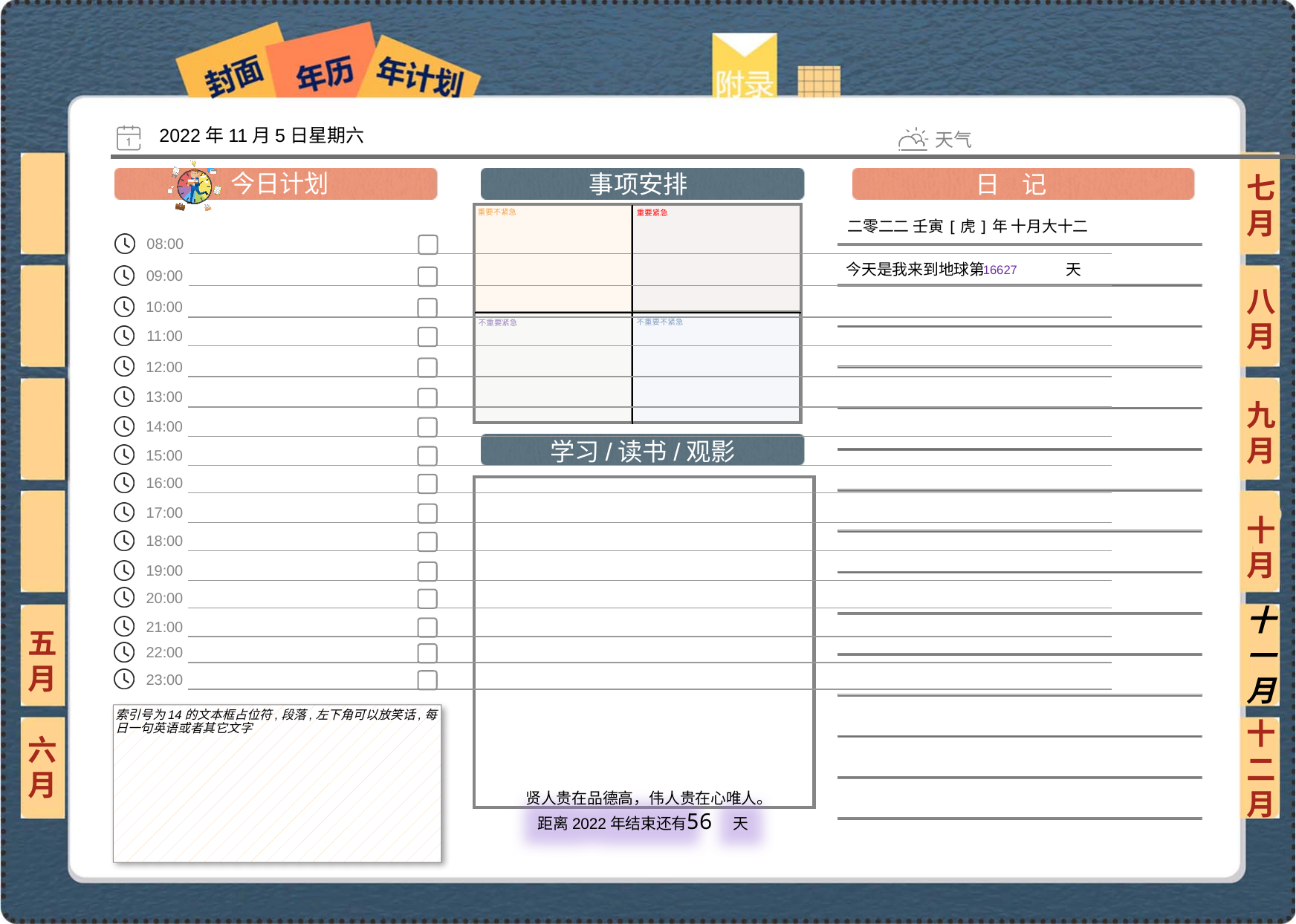

2022年11月5日星期六
七月
二零二二 壬寅[虎]年 十月大十二
16627
八月
九月
十月
十一月
五月
索引号为14的文本框占位符,段落,左下角可以放笑话,每日一句英语或者其它文字
六月
十二月
56
 贤人贵在品德高，伟人贵在心唯人。